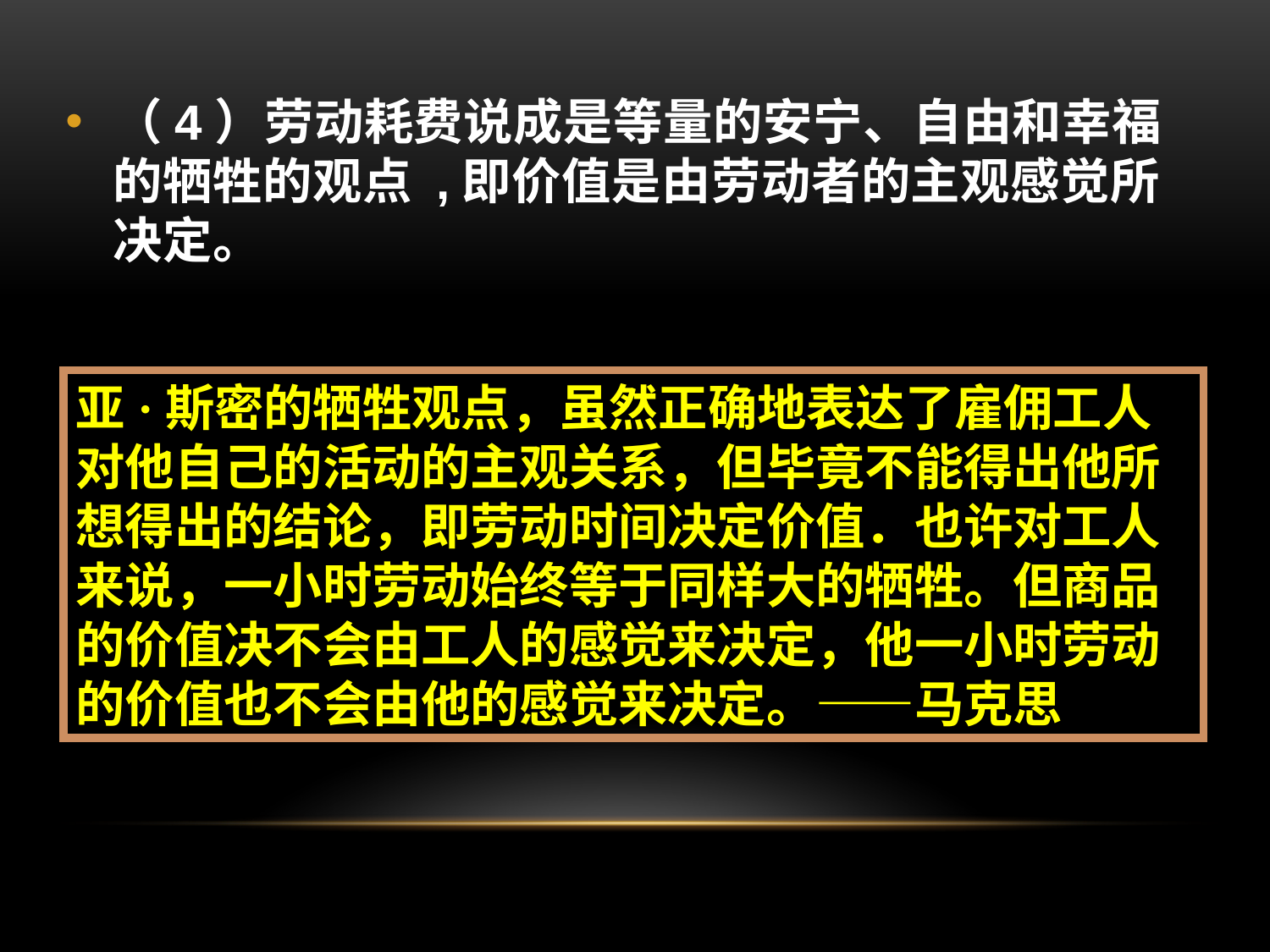

（4）劳动耗费说成是等量的安宁、自由和幸福的牺牲的观点 ,即价值是由劳动者的主观感觉所决定。
亚·斯密的牺牲观点，虽然正确地表达了雇佣工人对他自己的活动的主观关系，但毕竟不能得出他所想得出的结论，即劳动时间决定价值．也许对工人来说，一小时劳动始终等于同样大的牺牲。但商品的价值决不会由工人的感觉来决定，他一小时劳动的价值也不会由他的感觉来决定。——马克思